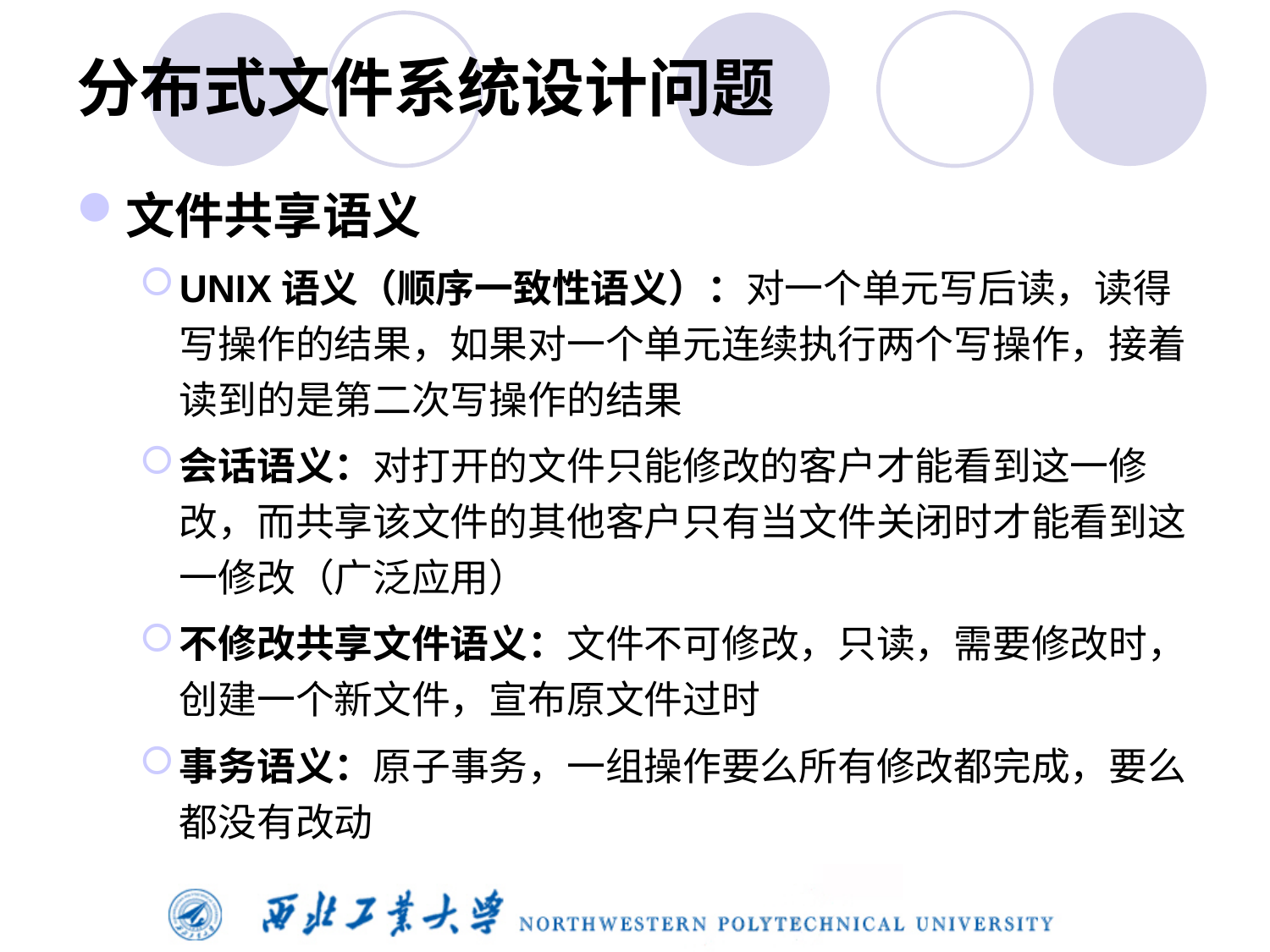

# 分布式文件系统设计问题
文件共享语义
UNIX语义（顺序一致性语义）：对一个单元写后读，读得写操作的结果，如果对一个单元连续执行两个写操作，接着读到的是第二次写操作的结果
会话语义：对打开的文件只能修改的客户才能看到这一修改，而共享该文件的其他客户只有当文件关闭时才能看到这一修改（广泛应用）
不修改共享文件语义：文件不可修改，只读，需要修改时，创建一个新文件，宣布原文件过时
事务语义：原子事务，一组操作要么所有修改都完成，要么都没有改动